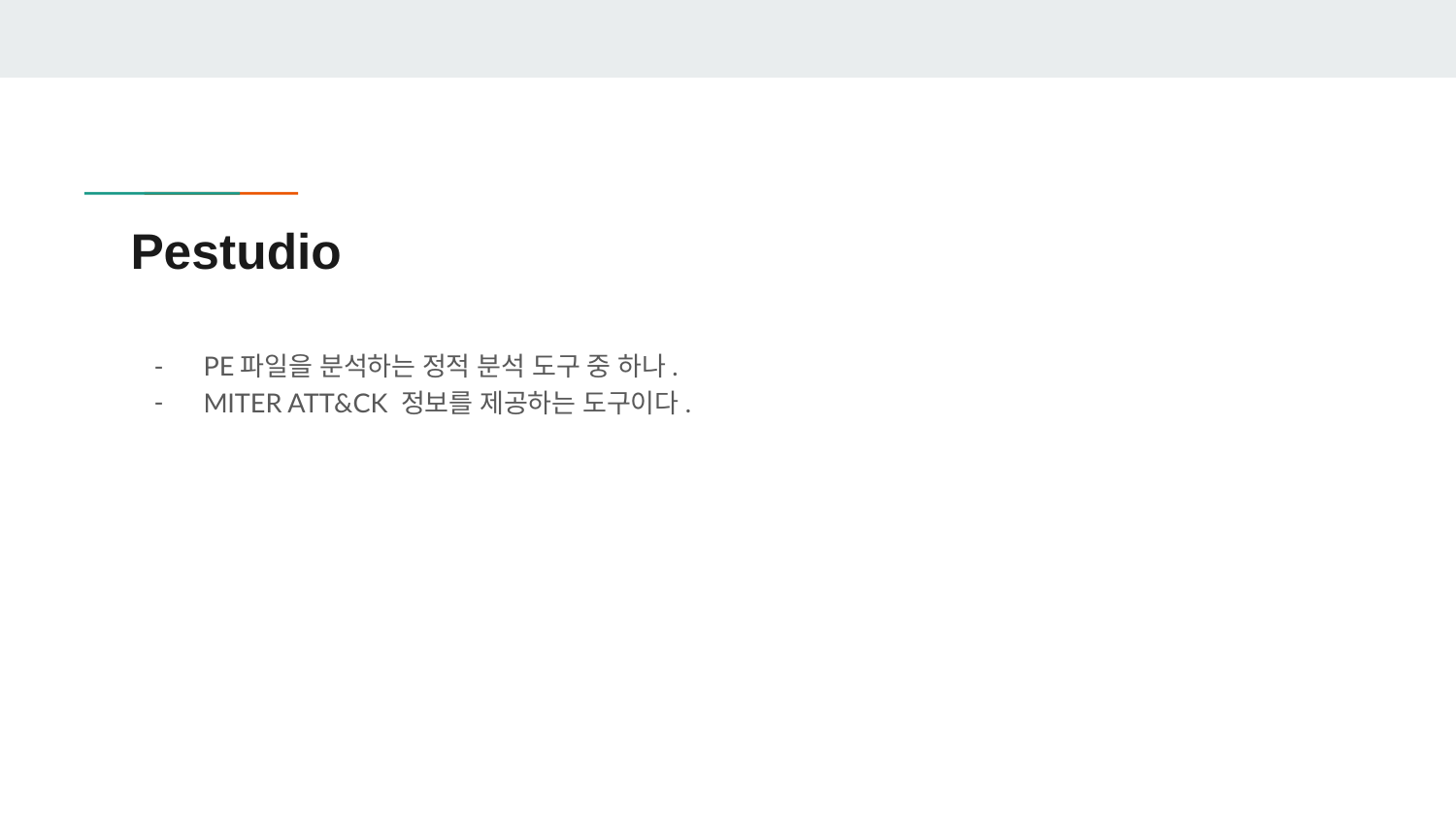

# Pestudio
PE파일을 분석하는 정적 분석 도구 중 하나.
MITER ATT&CK 정보를 제공하는 도구이다.